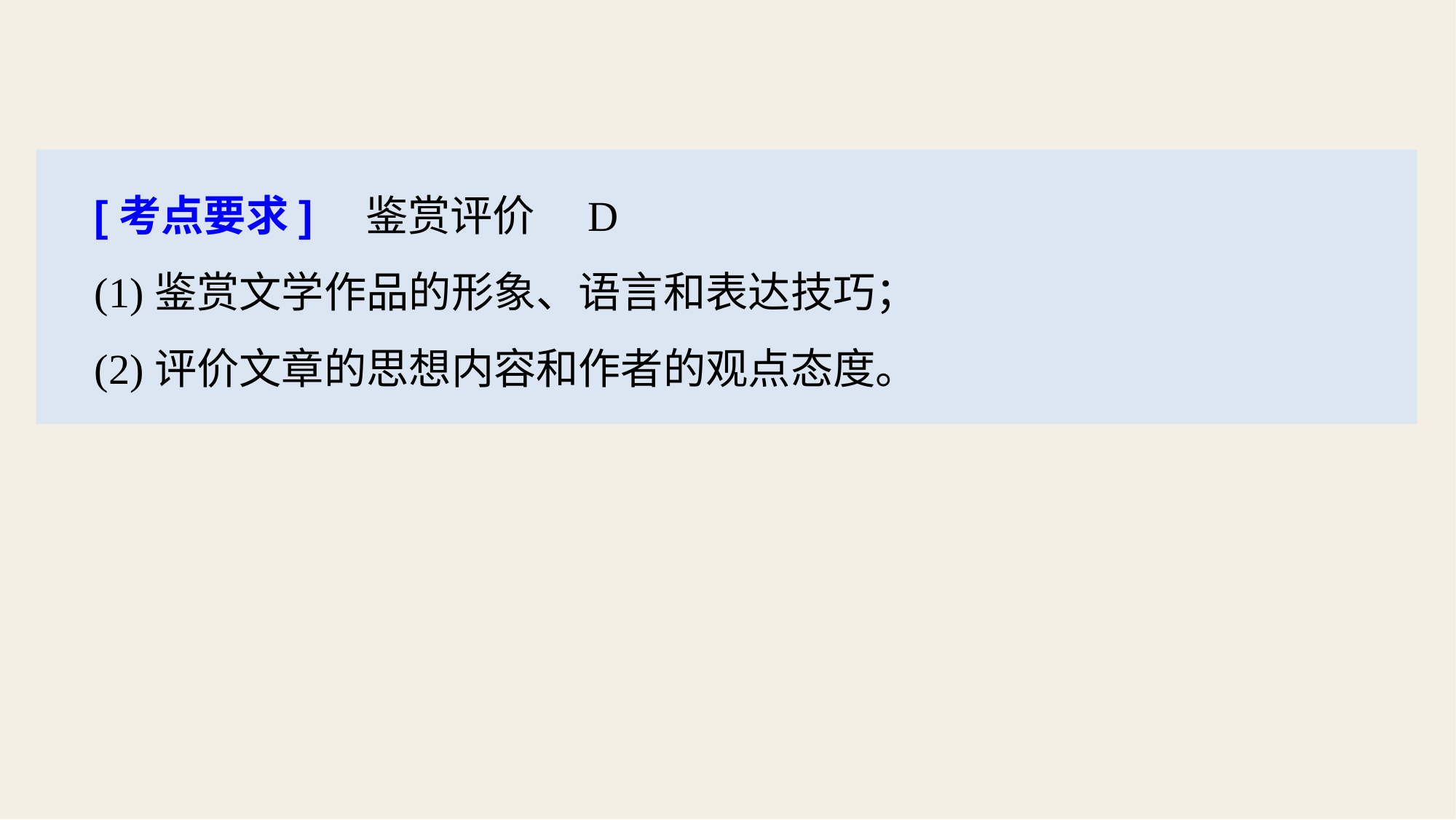

[考点要求]　鉴赏评价　D
(1)鉴赏文学作品的形象、语言和表达技巧；
(2)评价文章的思想内容和作者的观点态度。